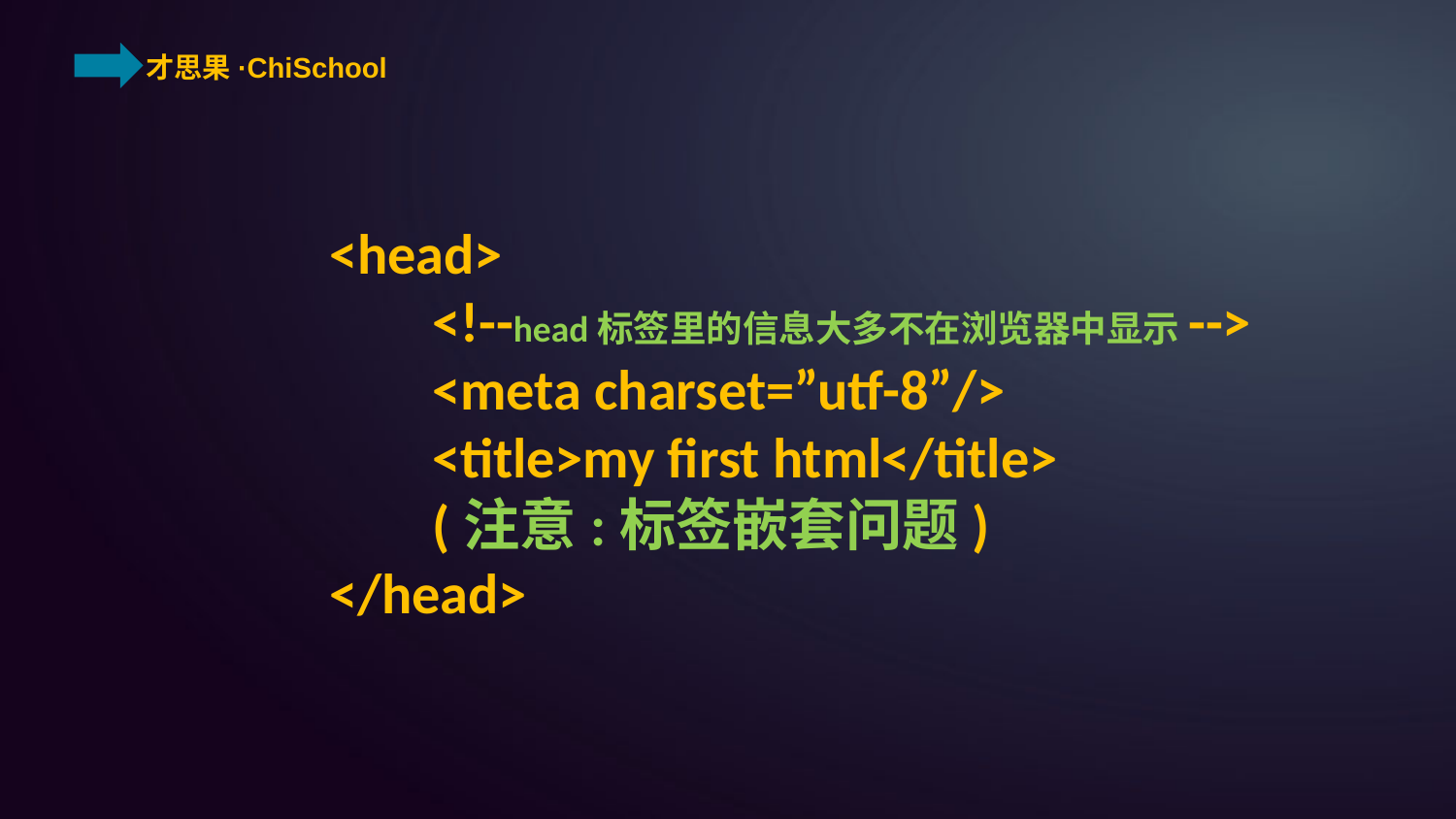

<head>
        <!--head标签里的信息大多不在浏览器中显示-->
        <meta charset=”utf-8”/>
        <title>my first html</title>
        (注意:标签嵌套问题)
</head>